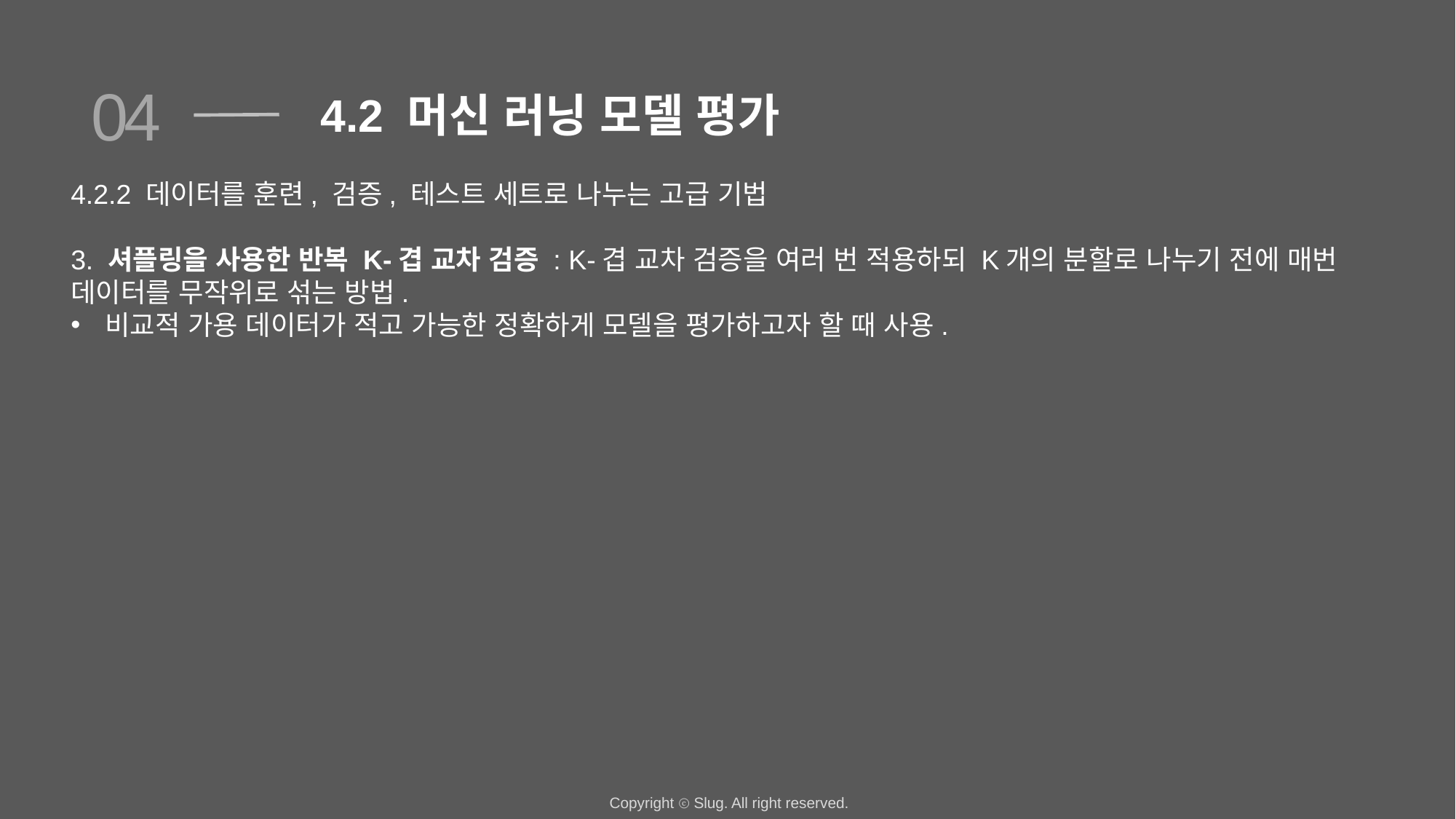

04
4.2 머신 러닝 모델 평가
4.2.2 데이터를 훈련, 검증, 테스트 세트로 나누는 고급 기법

3. 셔플링을 사용한 반복 K-겹 교차 검증 : K-겹 교차 검증을 여러 번 적용하되 K개의 분할로 나누기 전에 매번 데이터를 무작위로 섞는 방법.
비교적 가용 데이터가 적고 가능한 정확하게 모델을 평가하고자 할 때 사용.

Copyright ⓒ Slug. All right reserved.